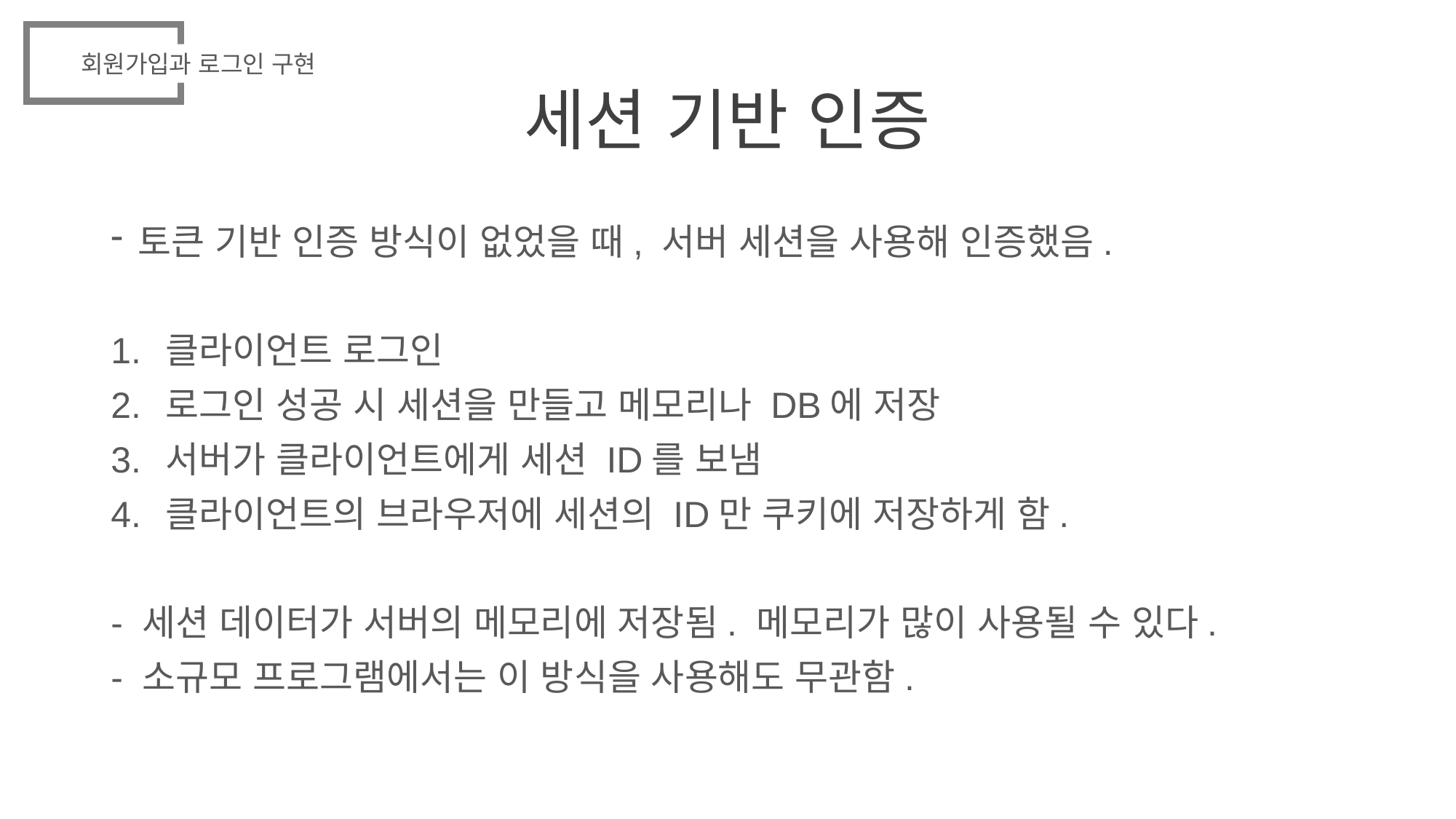

회원가입과 로그인 구현
# 세션 기반 인증
토큰 기반 인증 방식이 없었을 때, 서버 세션을 사용해 인증했음.

클라이언트 로그인
로그인 성공 시 세션을 만들고 메모리나 DB에 저장
서버가 클라이언트에게 세션 ID를 보냄
클라이언트의 브라우저에 세션의 ID만 쿠키에 저장하게 함.

- 세션 데이터가 서버의 메모리에 저장됨. 메모리가 많이 사용될 수 있다.
- 소규모 프로그램에서는 이 방식을 사용해도 무관함.